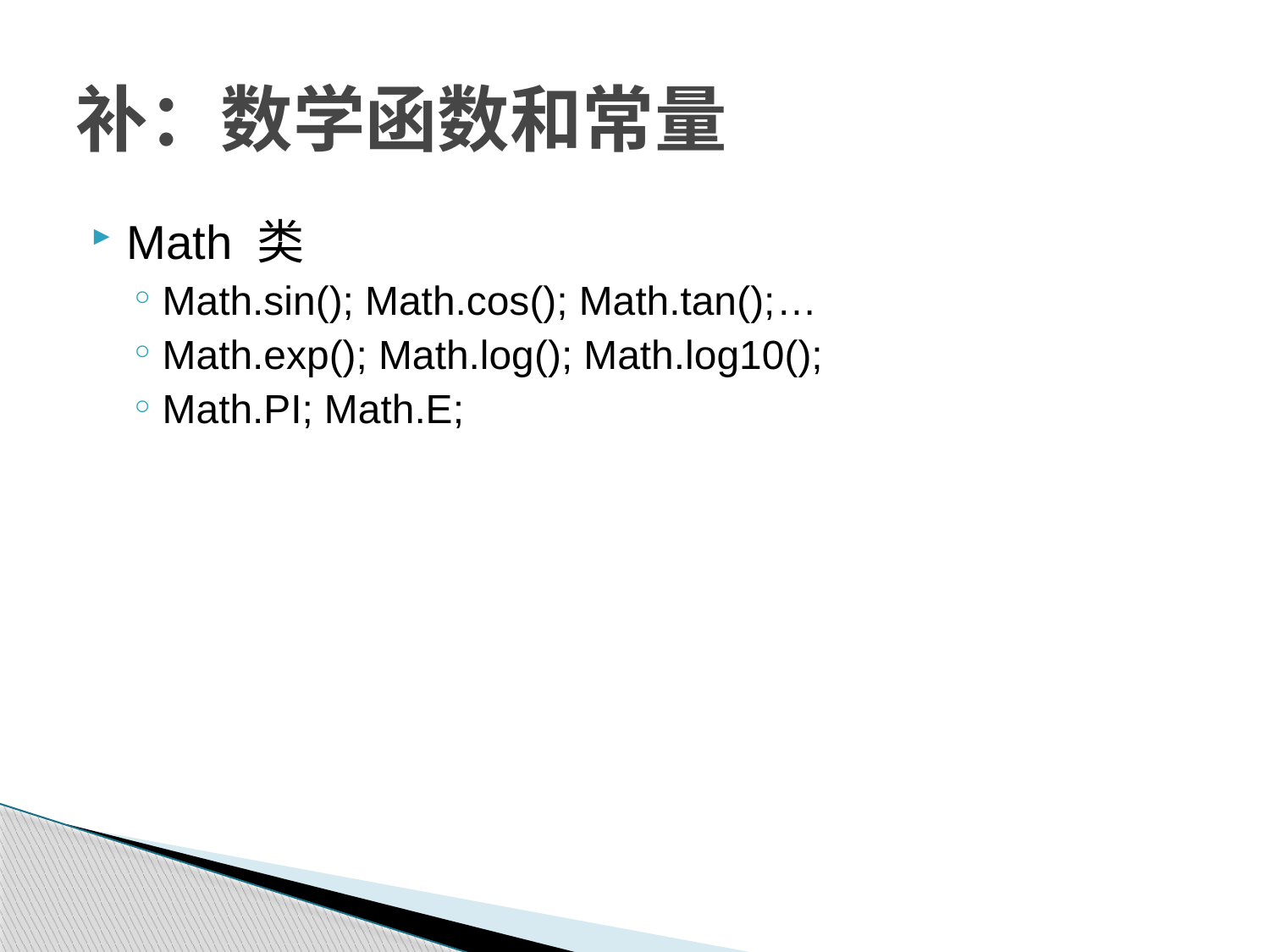

# 补：数学函数和常量
Math 类
Math.sin(); Math.cos(); Math.tan();…
Math.exp(); Math.log(); Math.log10();
Math.PI; Math.E;